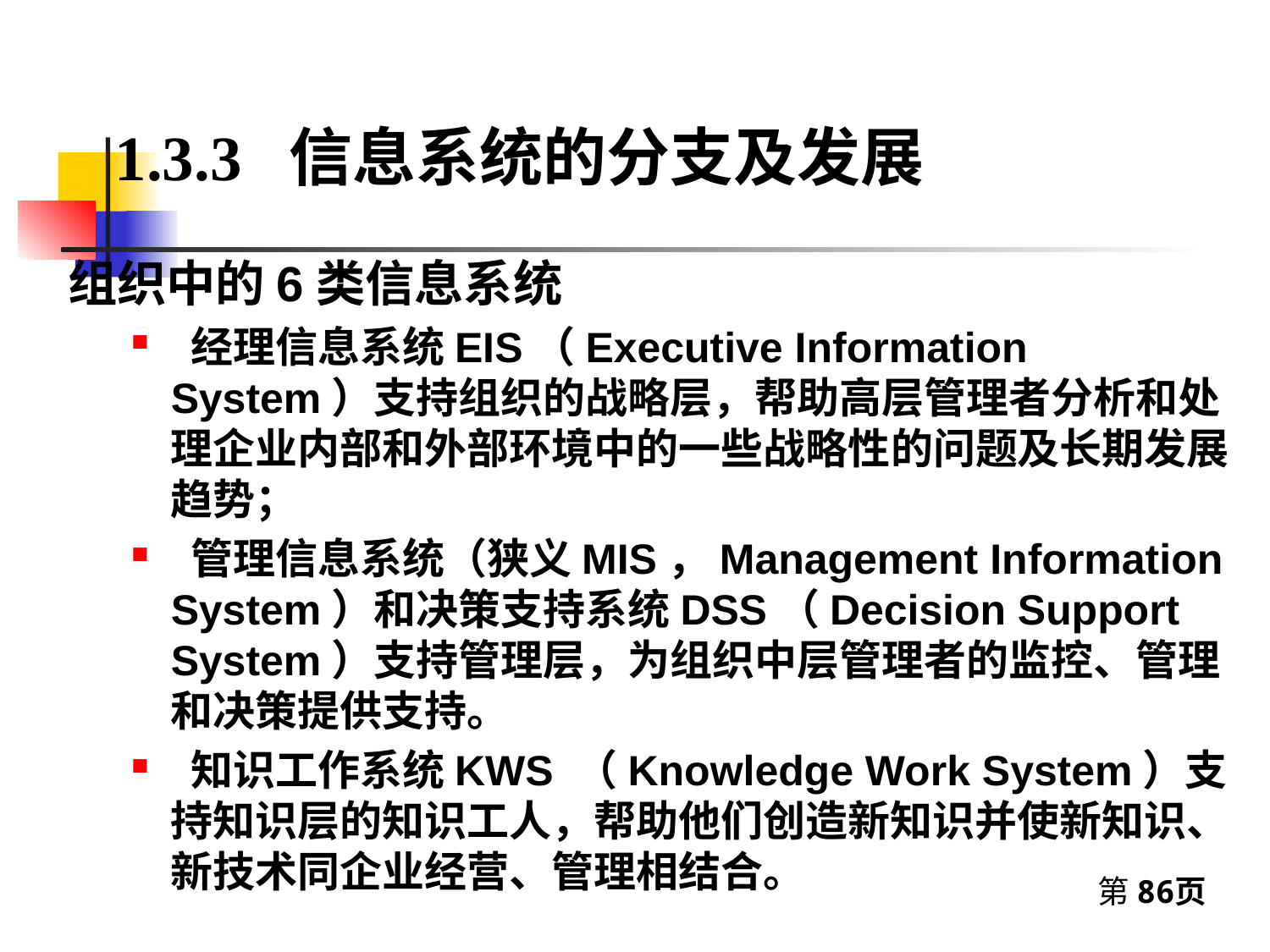

# 1.3.3  信息系统的分支及发展
组织中的6类信息系统
 经理信息系统EIS（Executive Information System）支持组织的战略层，帮助高层管理者分析和处理企业内部和外部环境中的一些战略性的问题及长期发展趋势；
 管理信息系统（狭义MIS，Management Information System）和决策支持系统DSS（Decision Support System）支持管理层，为组织中层管理者的监控、管理和决策提供支持。
 知识工作系统KWS （Knowledge Work System）支持知识层的知识工人，帮助他们创造新知识并使新知识、新技术同企业经营、管理相结合。